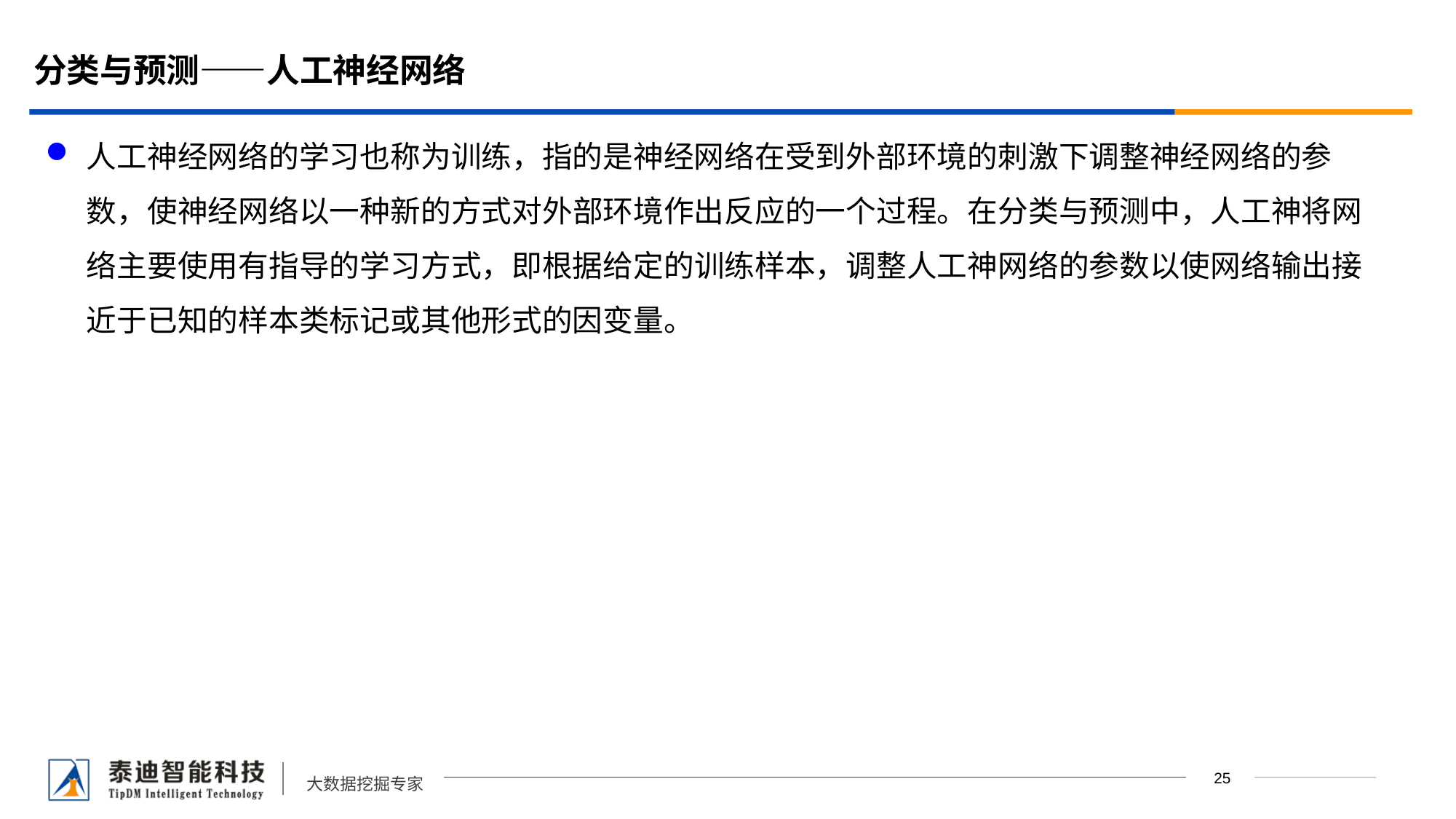

分类与预测——人工神经网络
人工神经网络的学习也称为训练，指的是神经网络在受到外部环境的刺激下调整神经网络的参数，使神经网络以一种新的方式对外部环境作出反应的一个过程。在分类与预测中，人工神将网络主要使用有指导的学习方式，即根据给定的训练样本，调整人工神网络的参数以使网络输出接近于已知的样本类标记或其他形式的因变量。